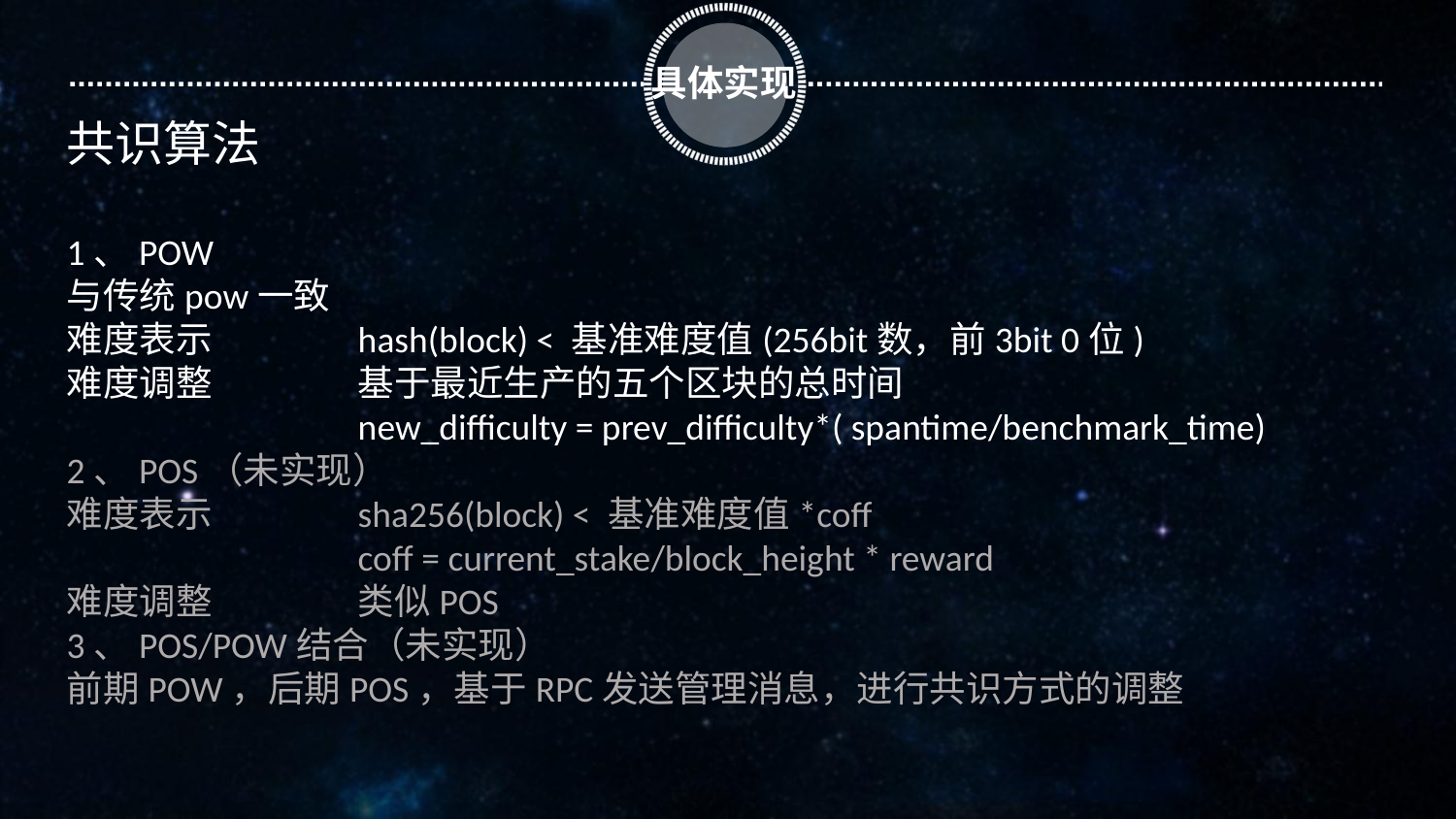

具体实现

共识算法

1、POW
与传统pow一致
难度表示	hash(block) < 基准难度值(256bit数，前3bit 0位)
难度调整	基于最近生产的五个区块的总时间
		new_difficulty = prev_difficulty*( spantime/benchmark_time)
2、POS（未实现）
难度表示	sha256(block) < 基准难度值*coff
		coff = current_stake/block_height * reward
难度调整	类似POS
3、POS/POW结合（未实现）
前期POW，后期POS，基于RPC发送管理消息，进行共识方式的调整